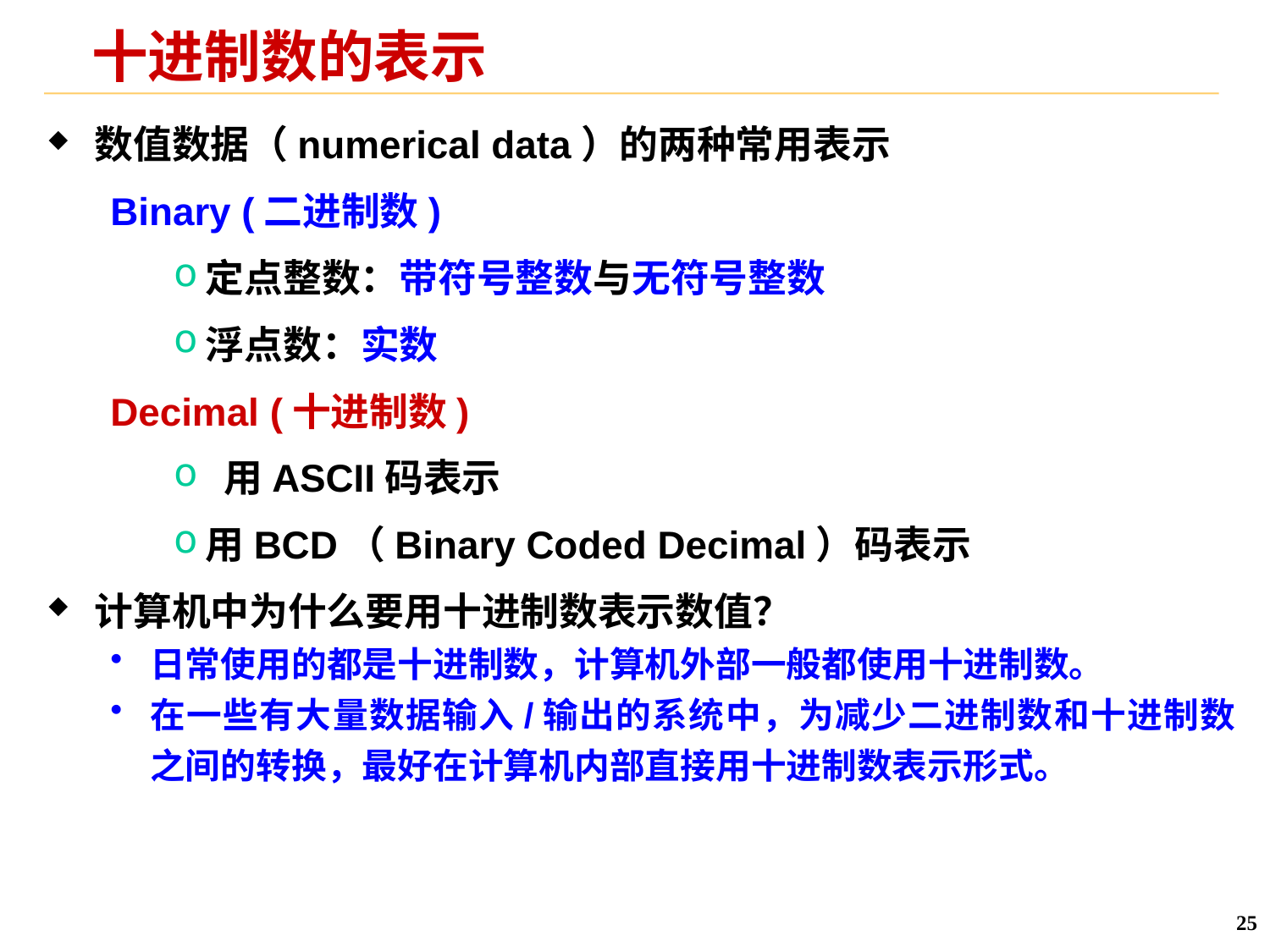

# 十进制数的表示
数值数据（numerical data）的两种常用表示
Binary (二进制数)
定点整数：带符号整数与无符号整数
浮点数：实数
Decimal (十进制数)
 用ASCII码表示
用BCD（Binary Coded Decimal）码表示
计算机中为什么要用十进制数表示数值？
日常使用的都是十进制数，计算机外部一般都使用十进制数。
在一些有大量数据输入/输出的系统中，为减少二进制数和十进制数之间的转换，最好在计算机内部直接用十进制数表示形式。

25